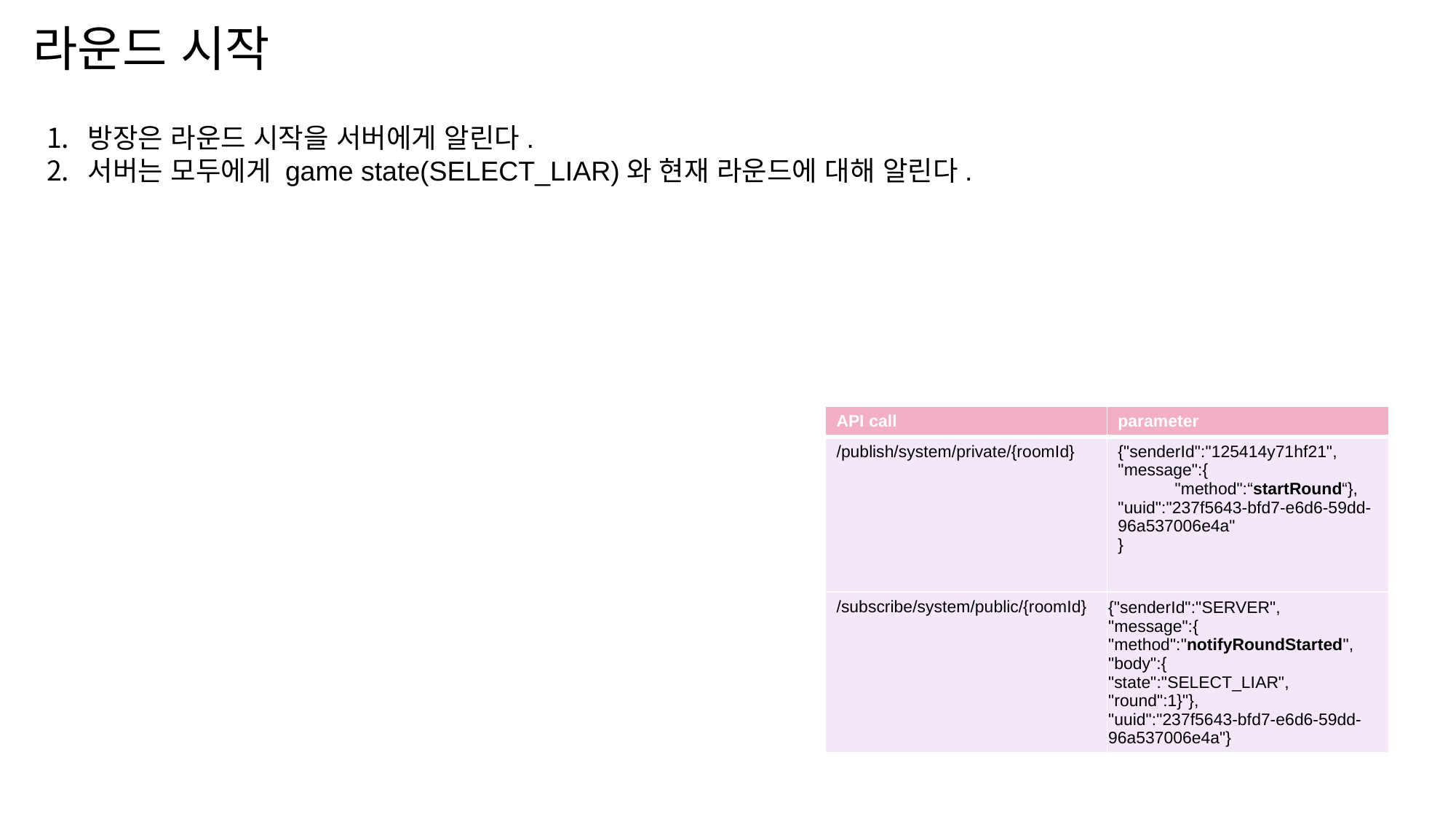

# 라운드 시작
방장은 라운드 시작을 서버에게 알린다.
서버는 모두에게 game state(SELECT_LIAR)와 현재 라운드에 대해 알린다.
| API call | parameter |
| --- | --- |
| /publish/system/private/{roomId} | {"senderId":"125414y71hf21", "message":{ "method":“startRound“}, "uuid":"237f5643-bfd7-e6d6-59dd-96a537006e4a" } |
| /subscribe/system/public/{roomId} | {"senderId":"SERVER", "message":{ "method":"notifyRoundStarted", "body":{ "state":"SELECT\_LIAR", "round":1}"}, "uuid":"237f5643-bfd7-e6d6-59dd-96a537006e4a"} |